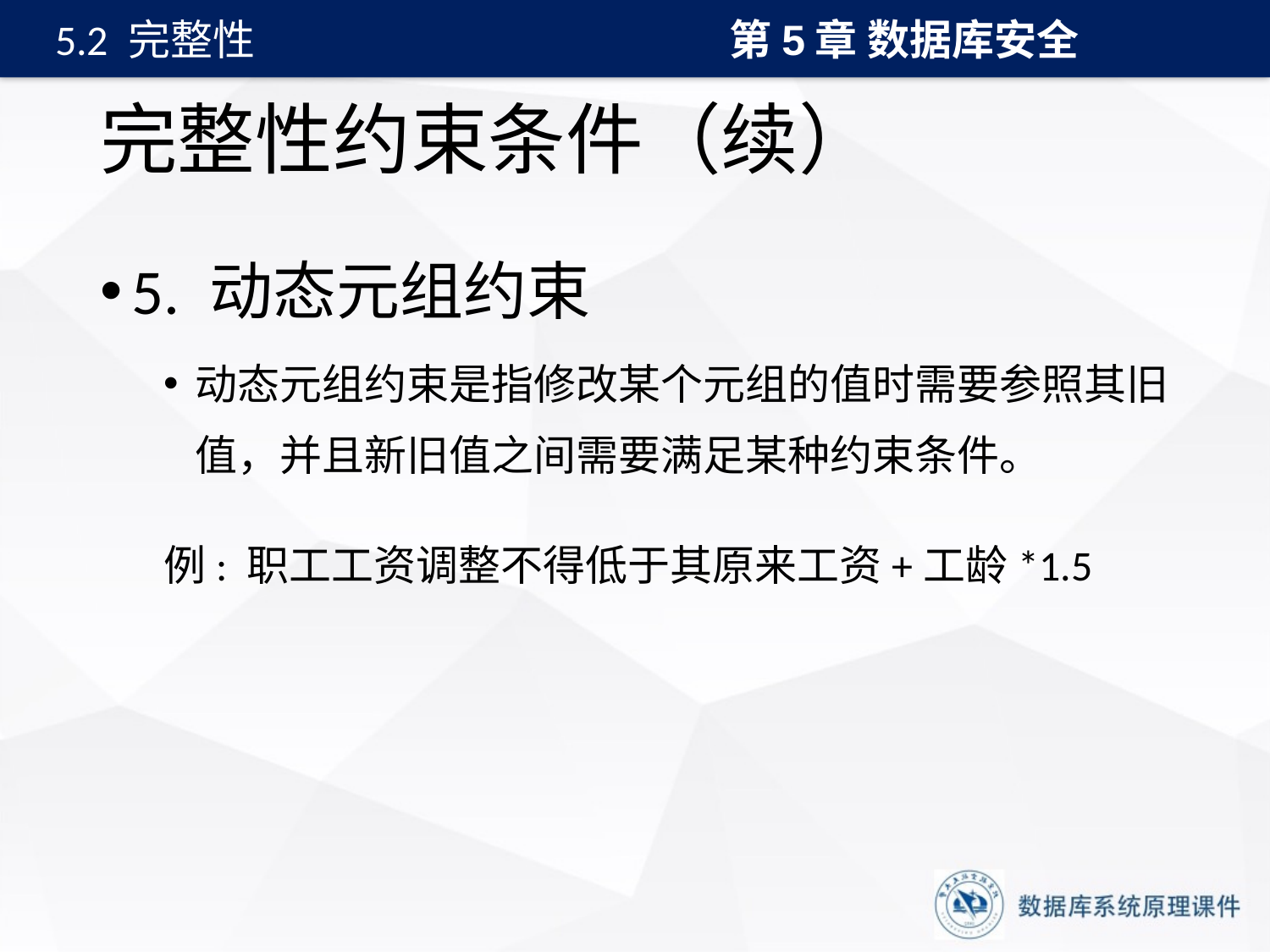

第5章 数据库安全
5.2 完整性
# 完整性约束条件（续）
5. 动态元组约束
动态元组约束是指修改某个元组的值时需要参照其旧值，并且新旧值之间需要满足某种约束条件。
例: 职工工资调整不得低于其原来工资+工龄*1.5